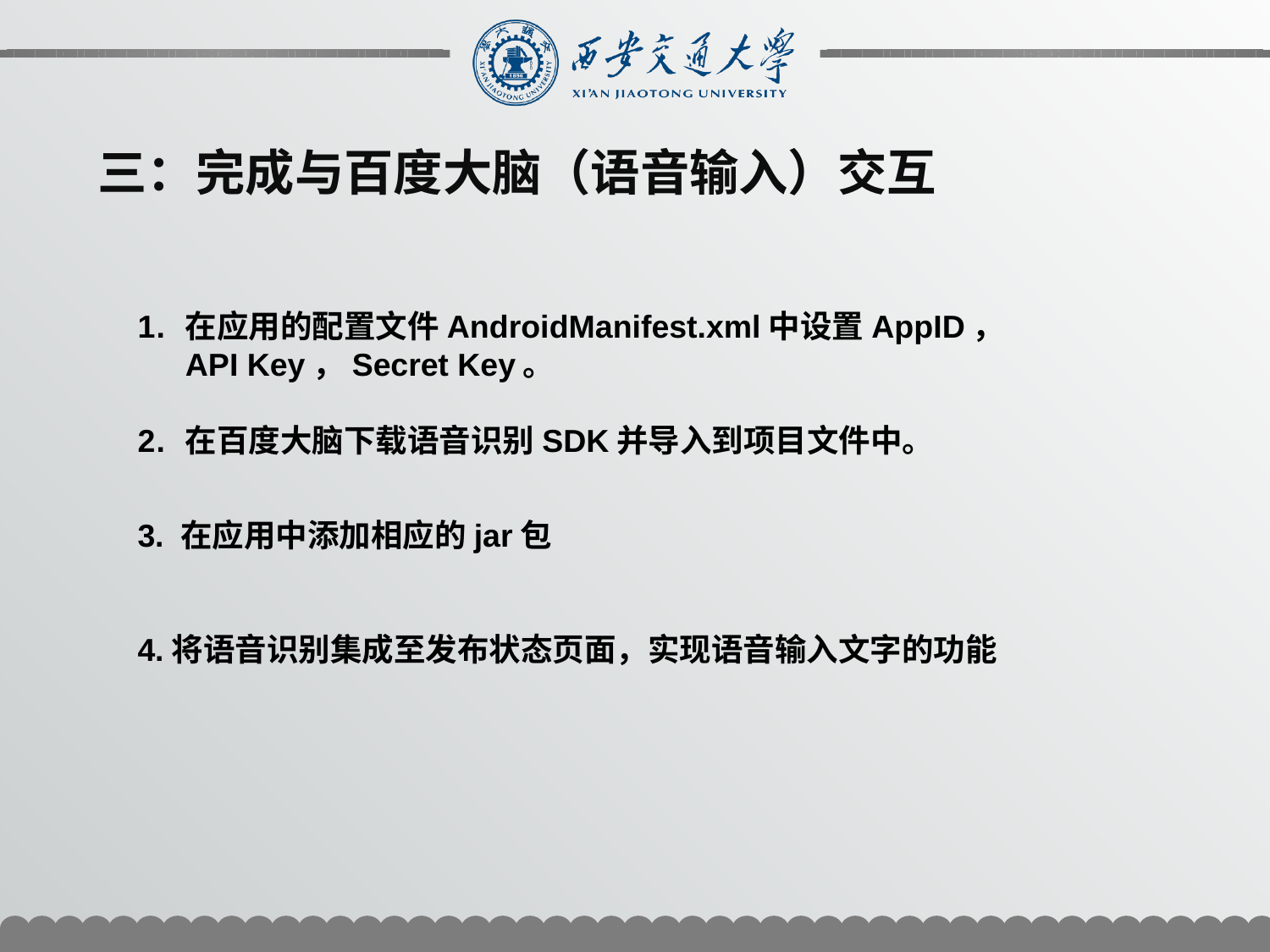

三：完成与百度大脑（语音输入）交互
在应用的配置文件AndroidManifest.xml中设置AppID，API Key，Secret Key。

在百度大脑下载语音识别SDK并导入到项目文件中。

3. 在应用中添加相应的jar包

4.将语音识别集成至发布状态页面，实现语音输入文字的功能